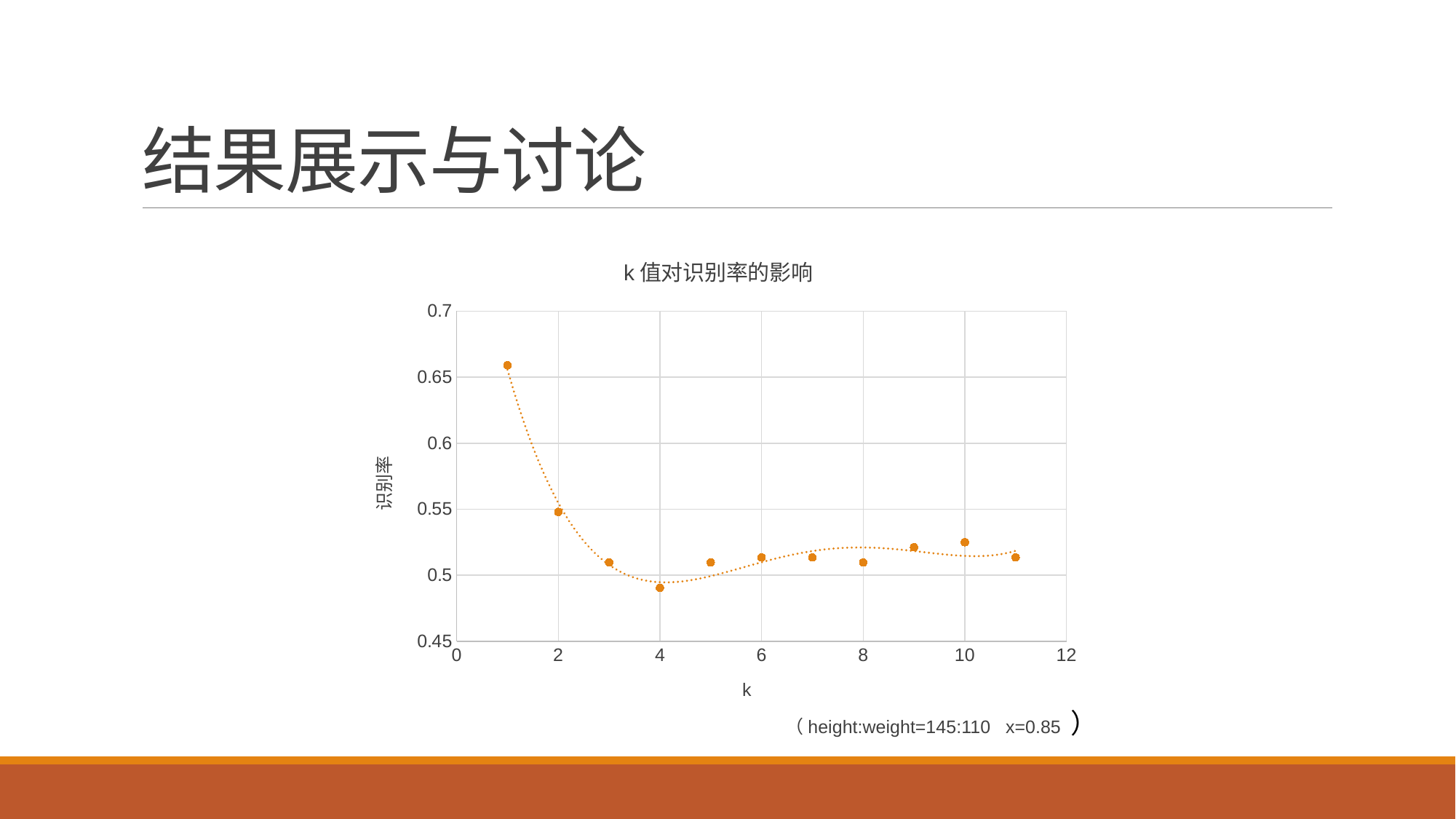

# 结果展示与讨论

### Chart: k值对识别率的影响

| Category |  |
|---|---|
（height:weight=145:110   x=0.85 ）